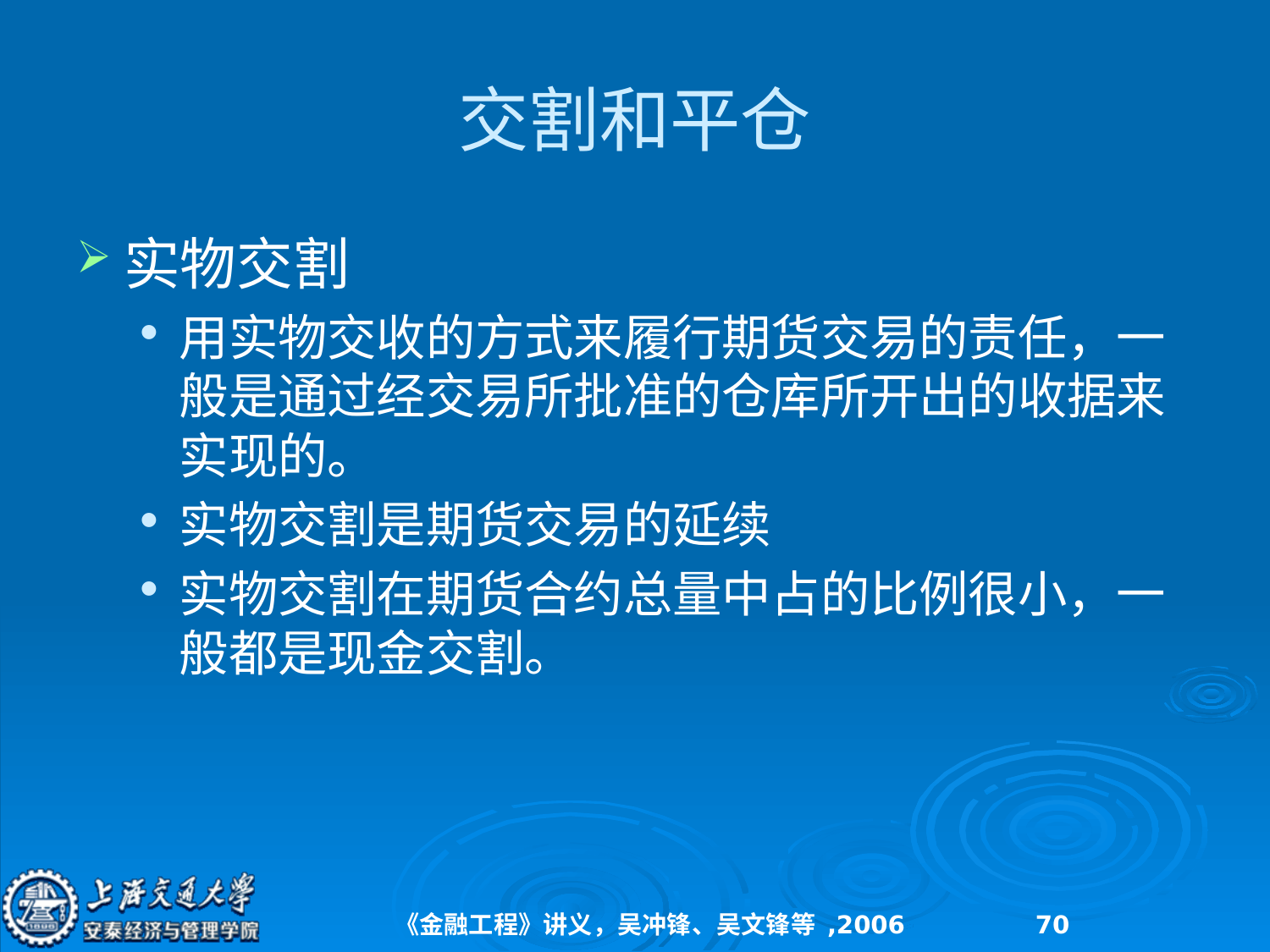

# 交割和平仓
实物交割
用实物交收的方式来履行期货交易的责任，一般是通过经交易所批准的仓库所开出的收据来实现的。
实物交割是期货交易的延续
实物交割在期货合约总量中占的比例很小，一般都是现金交割。